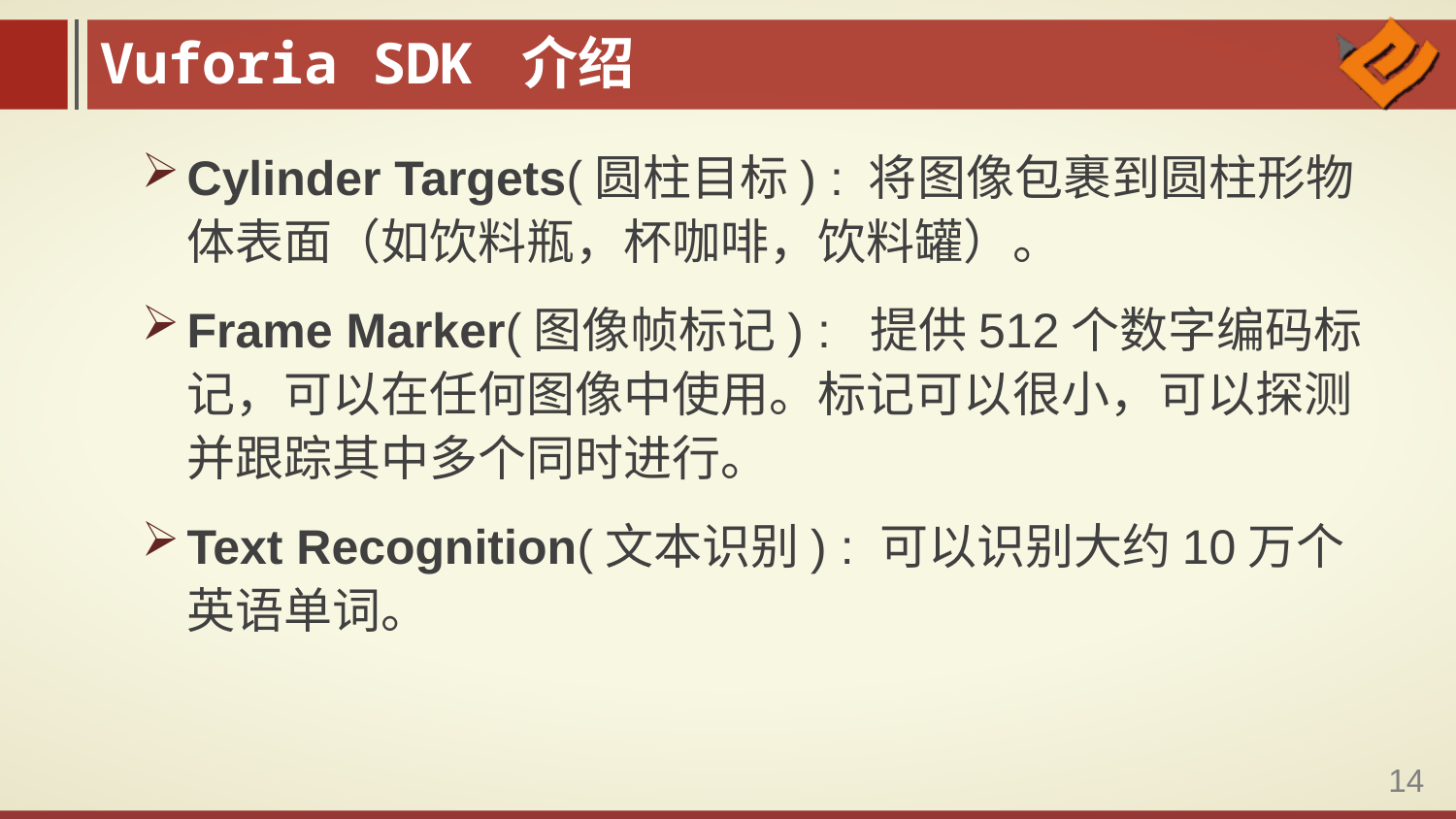

Vuforia SDK 介绍
Cylinder Targets(圆柱目标) : 将图像包裹到圆柱形物体表面（如饮料瓶，杯咖啡，饮料罐）。
Frame Marker(图像帧标记) :  提供512个数字编码标记，可以在任何图像中使用。标记可以很小，可以探测并跟踪其中多个同时进行。
Text Recognition(文本识别) : 可以识别大约10万个英语单词。